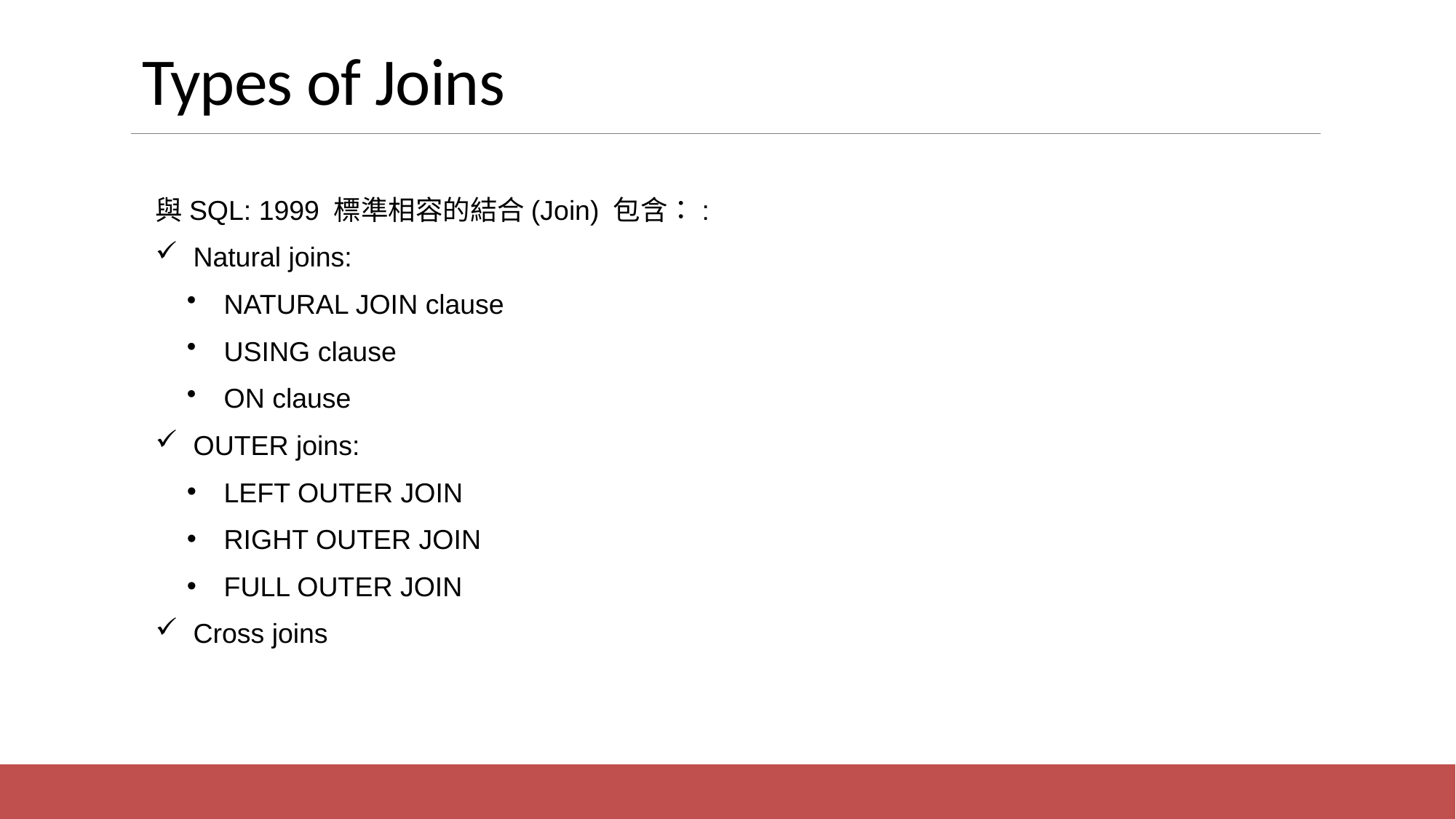

# Types of Joins
與SQL: 1999 標準相容的結合(Join) 包含：:
  Natural joins:
  NATURAL JOIN clause
  USING clause
  ON clause
  OUTER joins:
  LEFT OUTER JOIN
  RIGHT OUTER JOIN
  FULL OUTER JOIN
  Cross joins